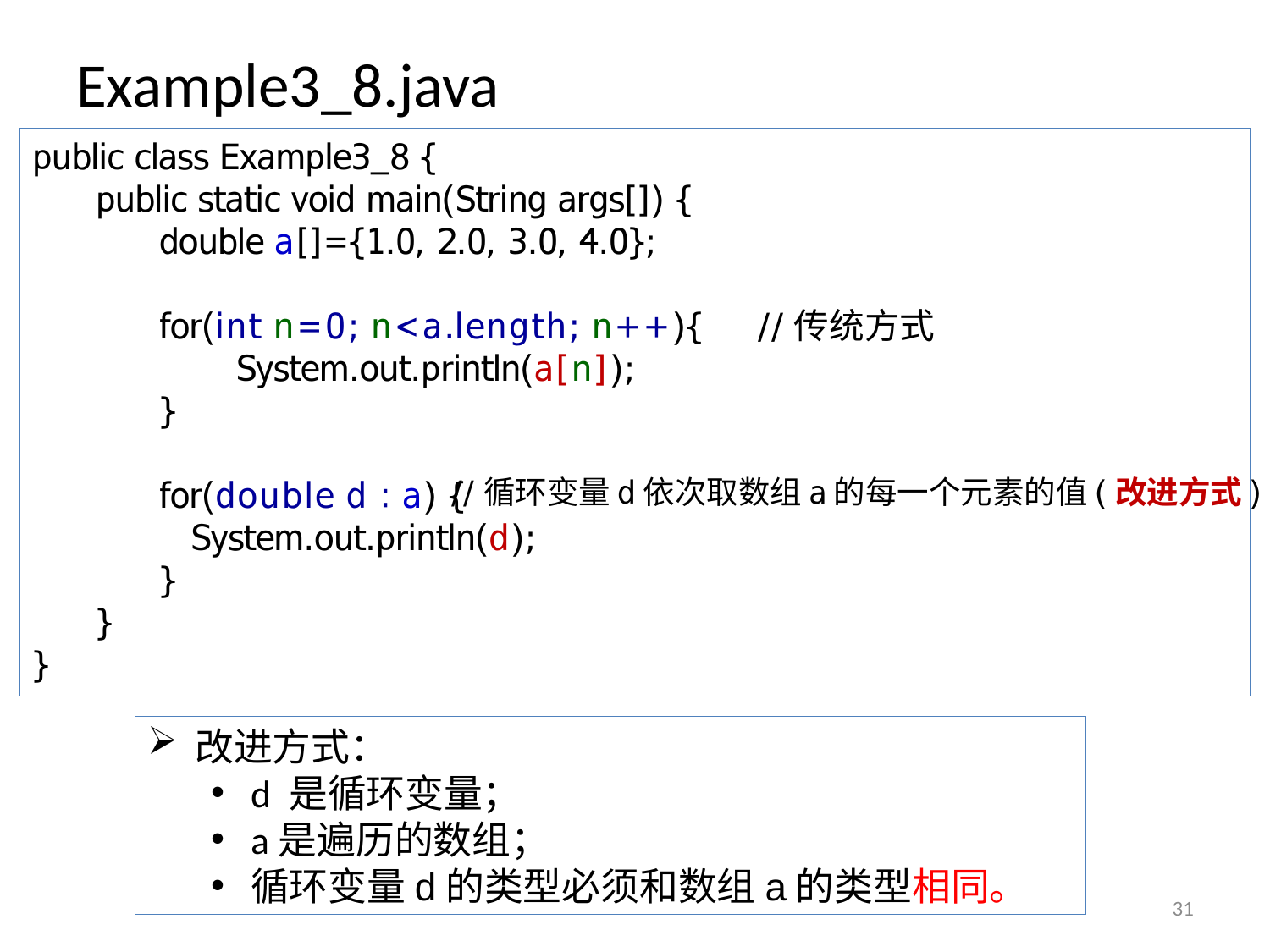

# Example3_8.java
public class Example3_8 {
public static void main(String args[]) {
double a[]={1.0, 2.0, 3.0, 4.0};

for(int n=0; n<a.length; n++){     //传统方式
       System.out.println(a[n]);
}

for(double d : a) {
	System.out.println(d);
}
}
}
//循环变量d依次取数组a的每一个元素的值(改进方式)
改进方式：
d 是循环变量；
a是遍历的数组；
循环变量d的类型必须和数组a的类型相同。
31